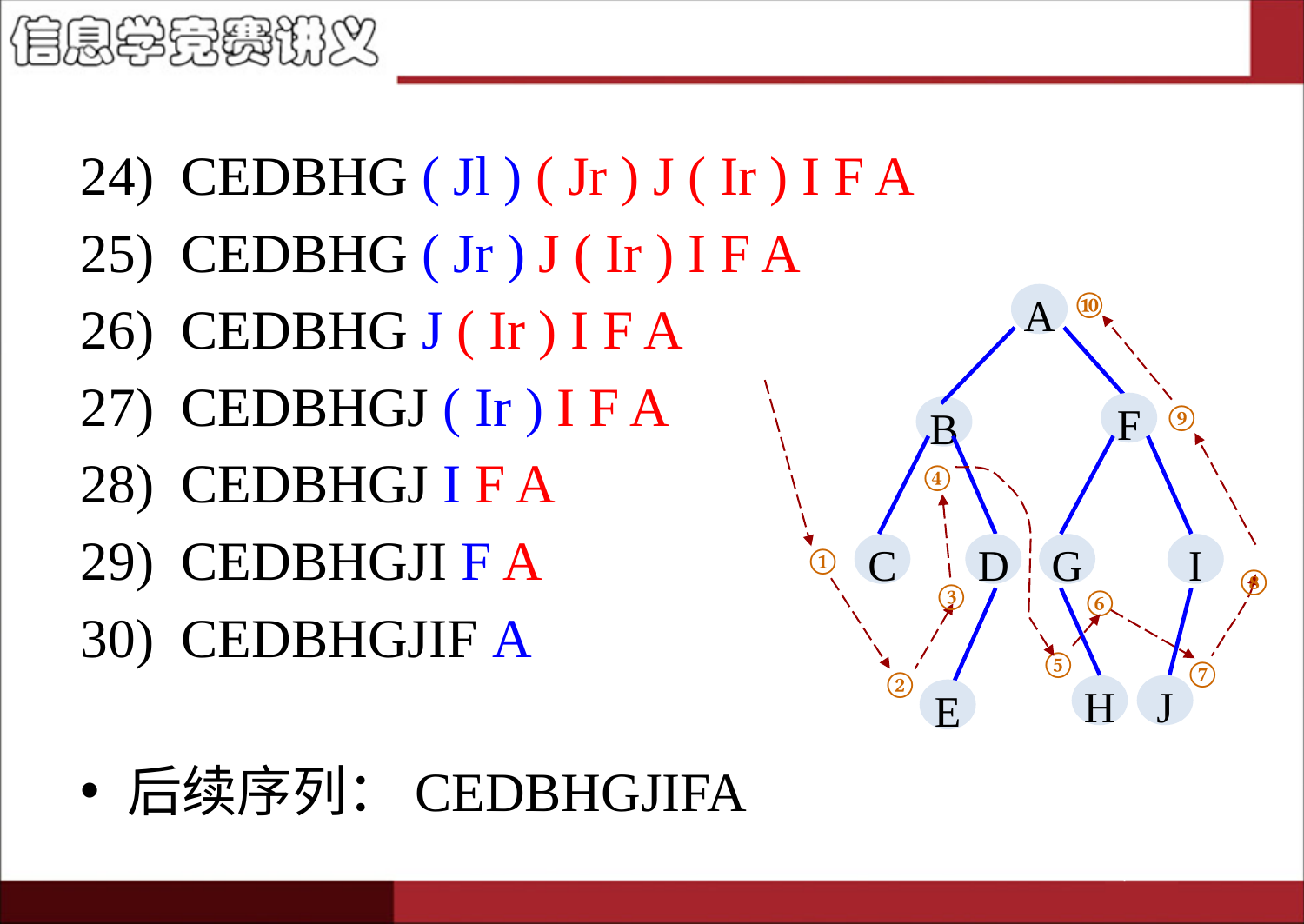

#
24)  CEDBHG ( Jl ) ( Jr ) J ( Ir ) I F A
25)  CEDBHG ( Jr ) J ( Ir ) I F A
26)  CEDBHG J ( Ir ) I F A
27)  CEDBHGJ ( Ir ) I F A
28)  CEDBHGJ I F A
29)  CEDBHGJI F A
30)  CEDBHGJIF A

后续序列：CEDBHGJIFA

⑩
A

F
B

C
D
G
I

H
J
E

⑨

④

①
⑧
③

⑥

⑤
⑦
②